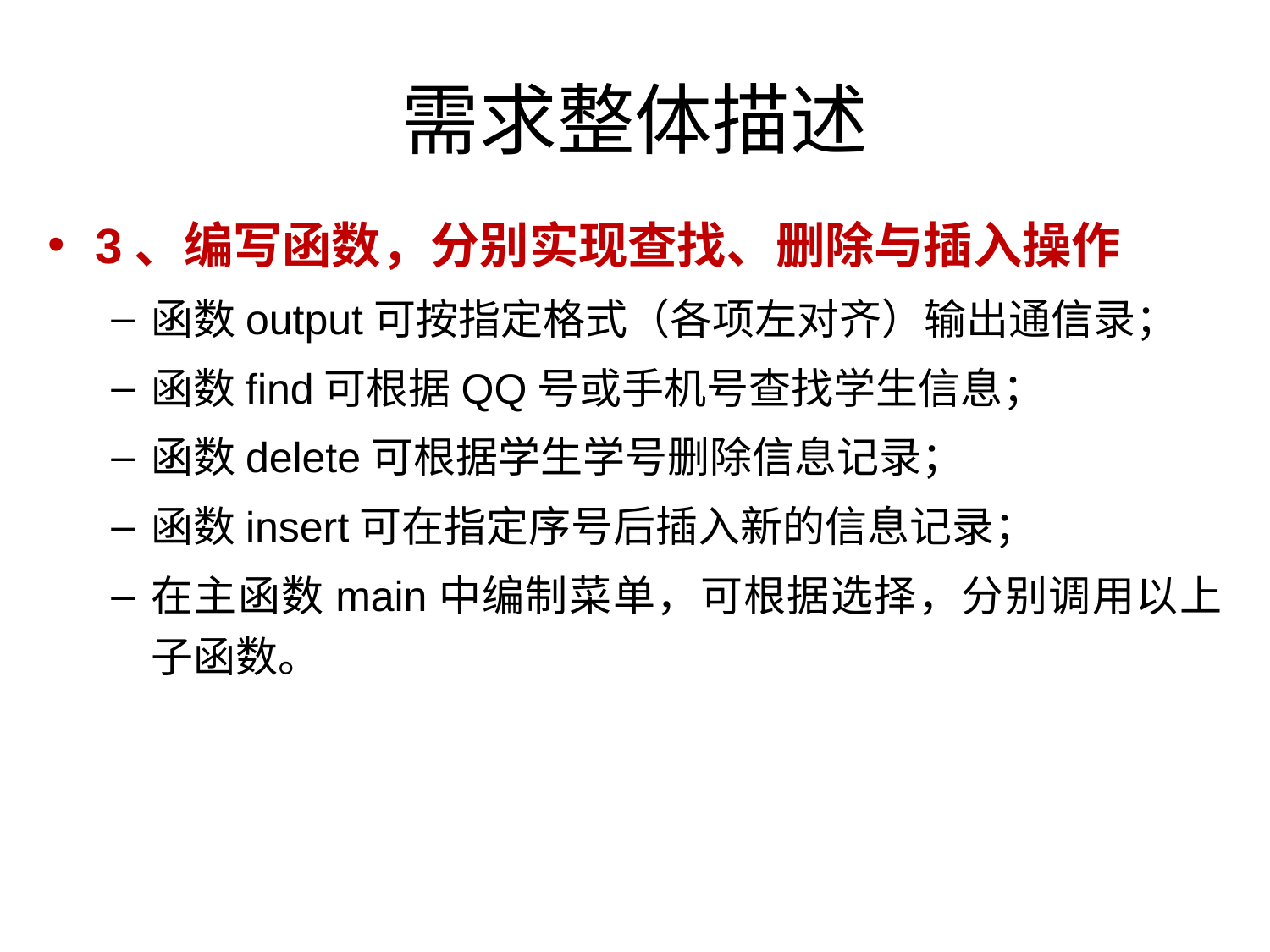

# 需求整体描述
3、编写函数，分别实现查找、删除与插入操作
函数output可按指定格式（各项左对齐）输出通信录；
函数find可根据QQ号或手机号查找学生信息；
函数delete可根据学生学号删除信息记录；
函数insert可在指定序号后插入新的信息记录；
在主函数main中编制菜单，可根据选择，分别调用以上子函数。